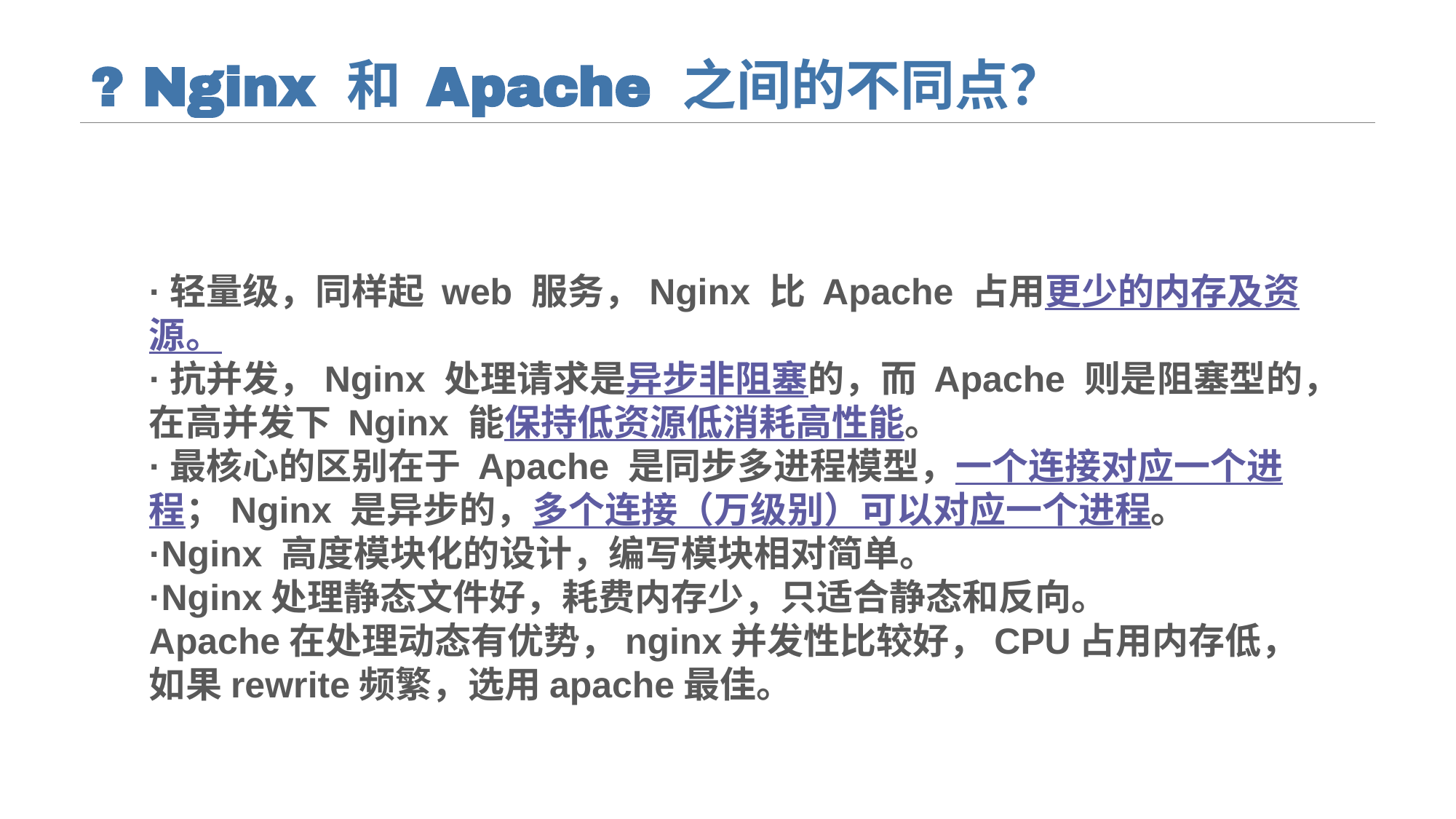

# ? Nginx 和 Apache 之间的不同点？
·轻量级，同样起 web 服务，Nginx 比 Apache 占用更少的内存及资源。
·抗并发，Nginx 处理请求是异步非阻塞的，而 Apache 则是阻塞型的，在高并发下 Nginx 能保持低资源低消耗高性能。
·最核心的区别在于 Apache 是同步多进程模型，一个连接对应一个进程；Nginx 是异步的，多个连接（万级别）可以对应一个进程。
·Nginx 高度模块化的设计，编写模块相对简单。
·Nginx处理静态文件好，耗费内存少，只适合静态和反向。
Apache在处理动态有优势，nginx并发性比较好，CPU占用内存低，
如果rewrite频繁，选用apache最佳。
14